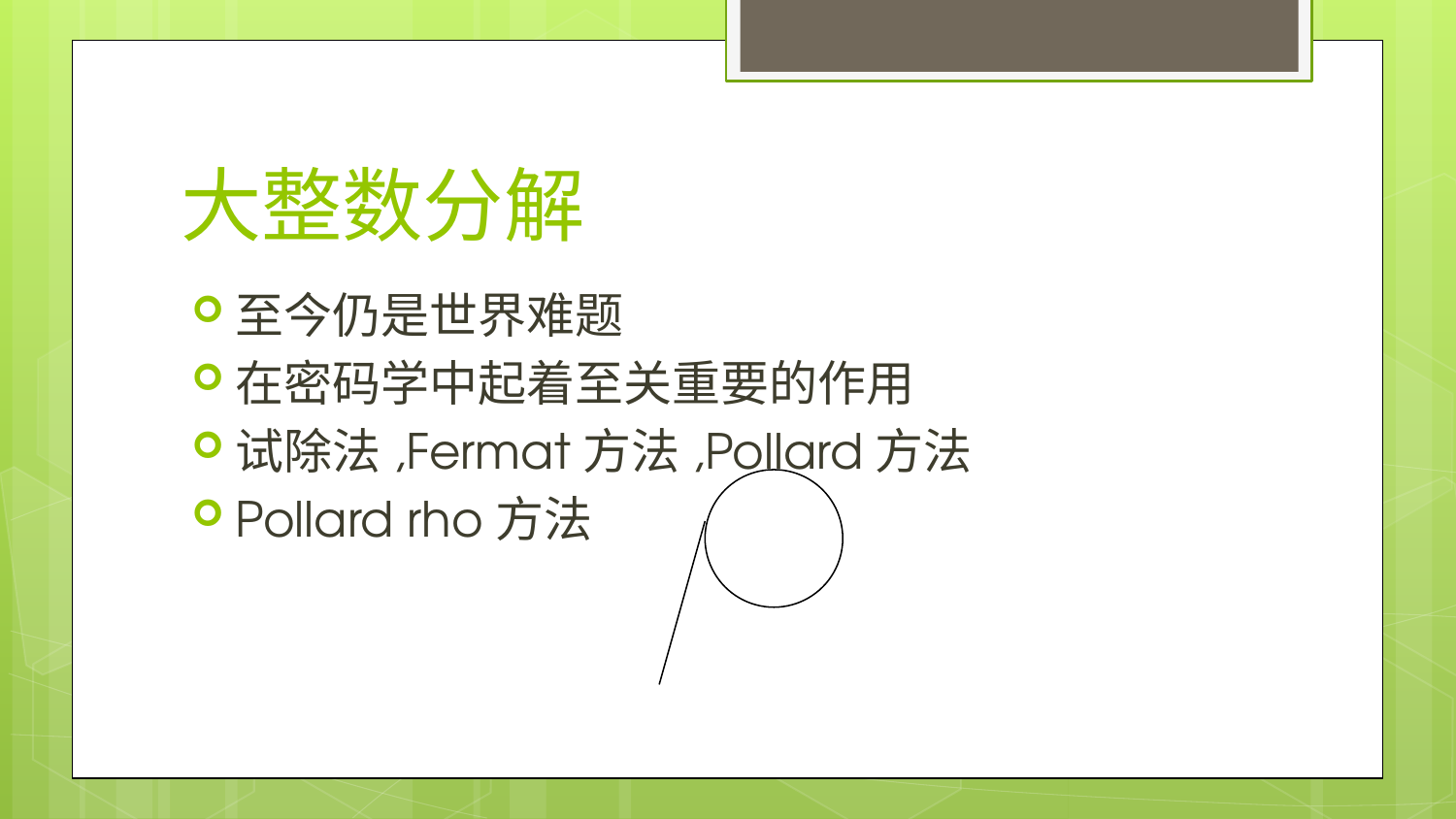

# 大整数分解
至今仍是世界难题
在密码学中起着至关重要的作用
试除法,Fermat方法,Pollard方法
Pollard rho方法